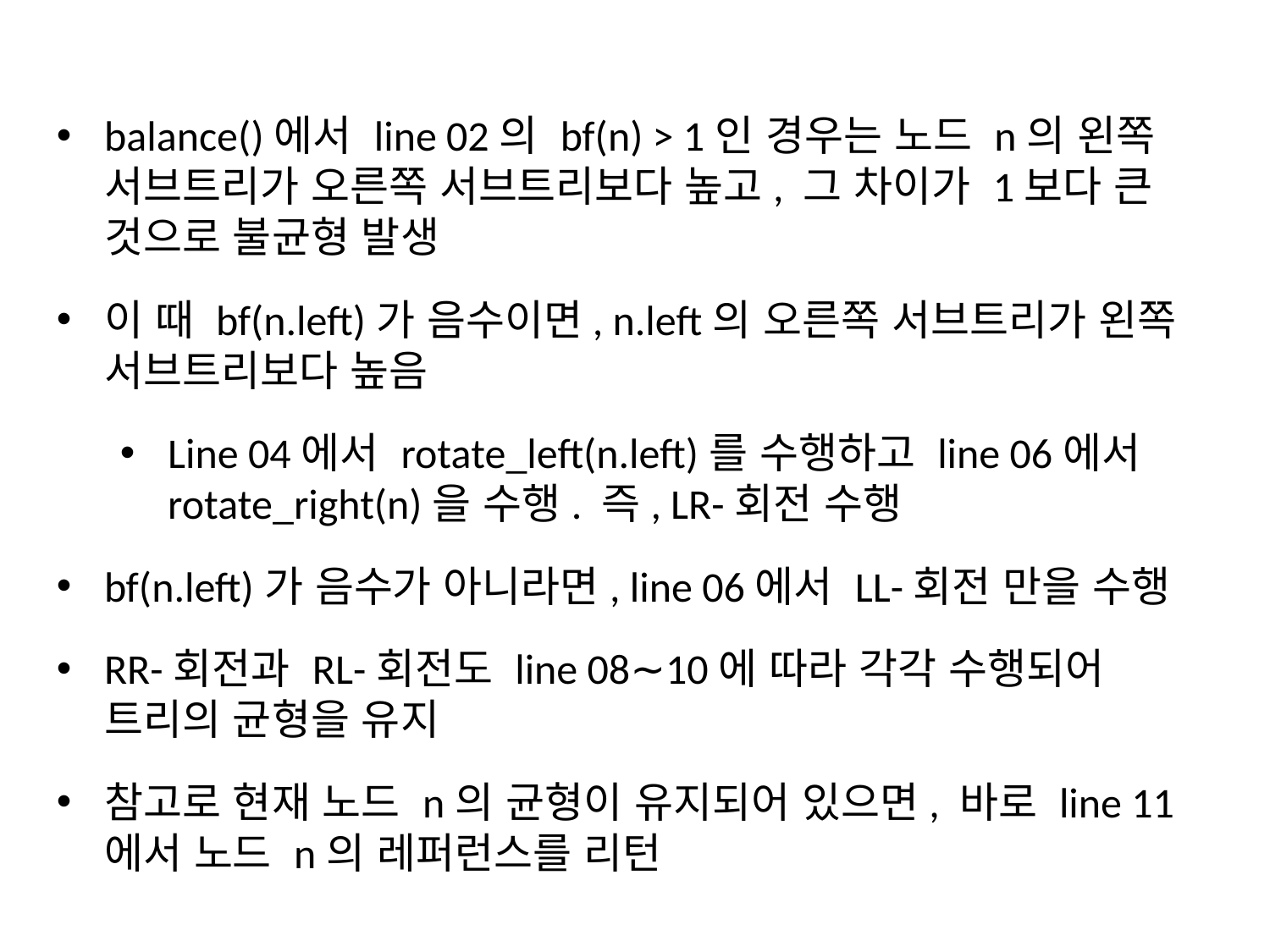

balance()에서 line 02의 bf(n) > 1인 경우는 노드 n의 왼쪽 서브트리가 오른쪽 서브트리보다 높고, 그 차이가 1보다 큰 것으로 불균형 발생
이 때 bf(n.left)가 음수이면, n.left의 오른쪽 서브트리가 왼쪽 서브트리보다 높음
Line 04에서 rotate_left(n.left)를 수행하고 line 06에서 rotate_right(n)을 수행. 즉, LR-회전 수행
bf(n.left)가 음수가 아니라면, line 06에서 LL-회전 만을 수행
RR-회전과 RL-회전도 line 08∼10에 따라 각각 수행되어 트리의 균형을 유지
참고로 현재 노드 n의 균형이 유지되어 있으면, 바로 line 11에서 노드 n의 레퍼런스를 리턴